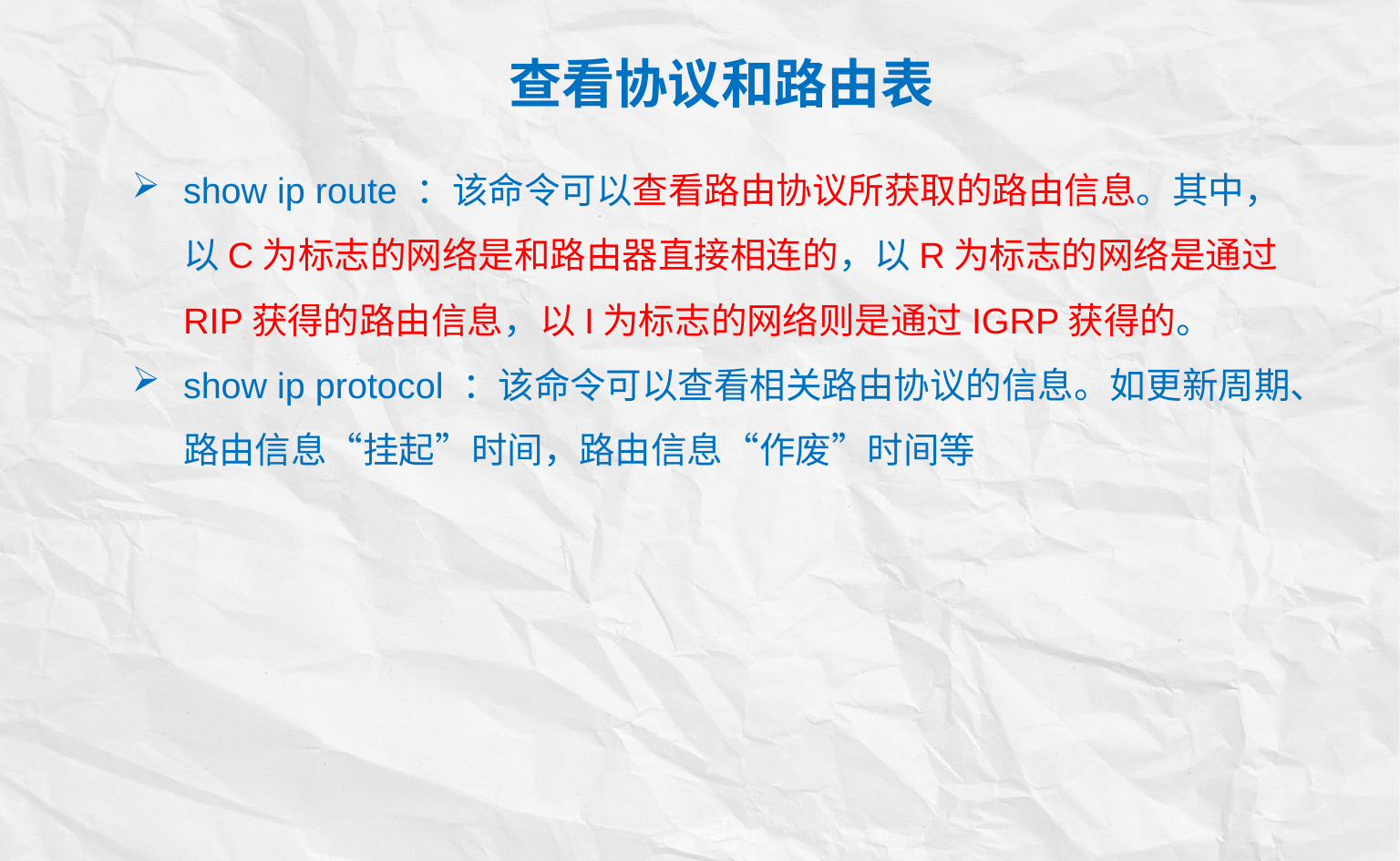

查看协议和路由表
show ip route ：该命令可以查看路由协议所获取的路由信息。其中，以C为标志的网络是和路由器直接相连的，以R为标志的网络是通过RIP获得的路由信息，以I为标志的网络则是通过IGRP获得的。
show ip protocol ：该命令可以查看相关路由协议的信息。如更新周期、路由信息“挂起”时间，路由信息“作废”时间等

21